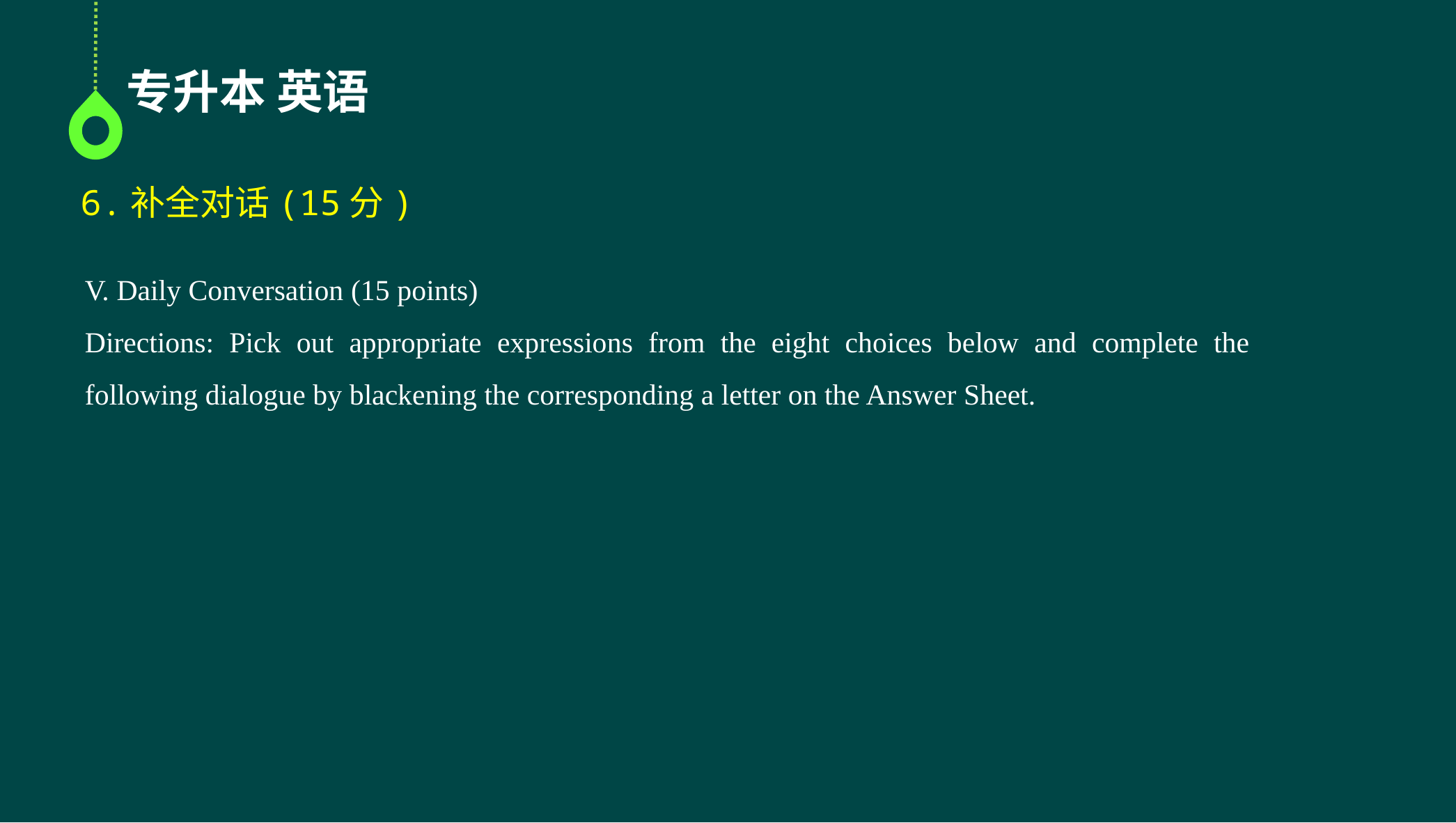

专升本 英语
6.补全对话(15分)
V. Daily Conversation (15 points)
Directions: Pick out appropriate expressions from the eight choices below and complete the following dialogue by blackening the corresponding a letter on the Answer Sheet.